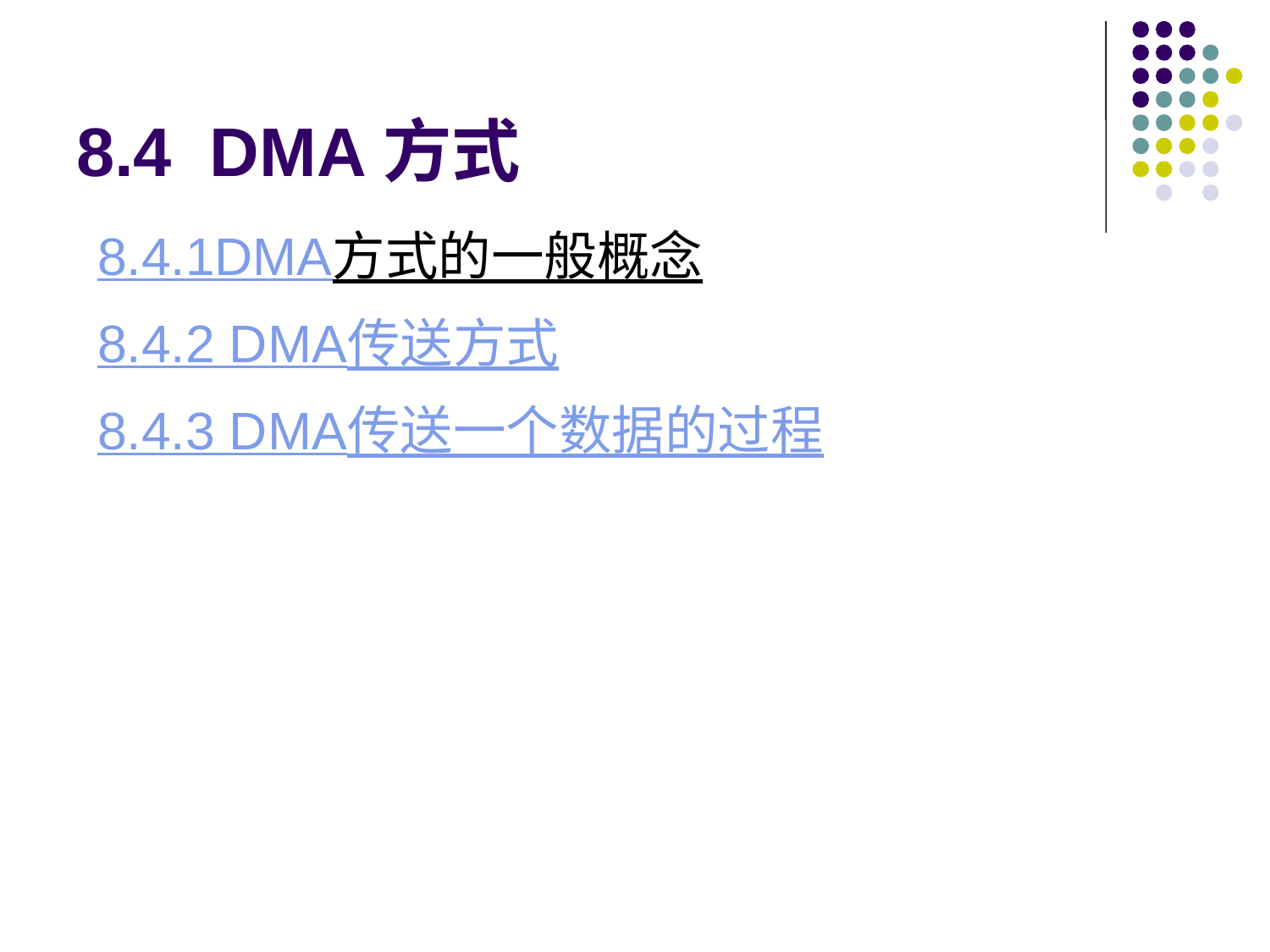

# 8.4  DMA方式
8.4.1DMA方式的一般概念
8.4.2 DMA传送方式
8.4.3 DMA传送一个数据的过程
28